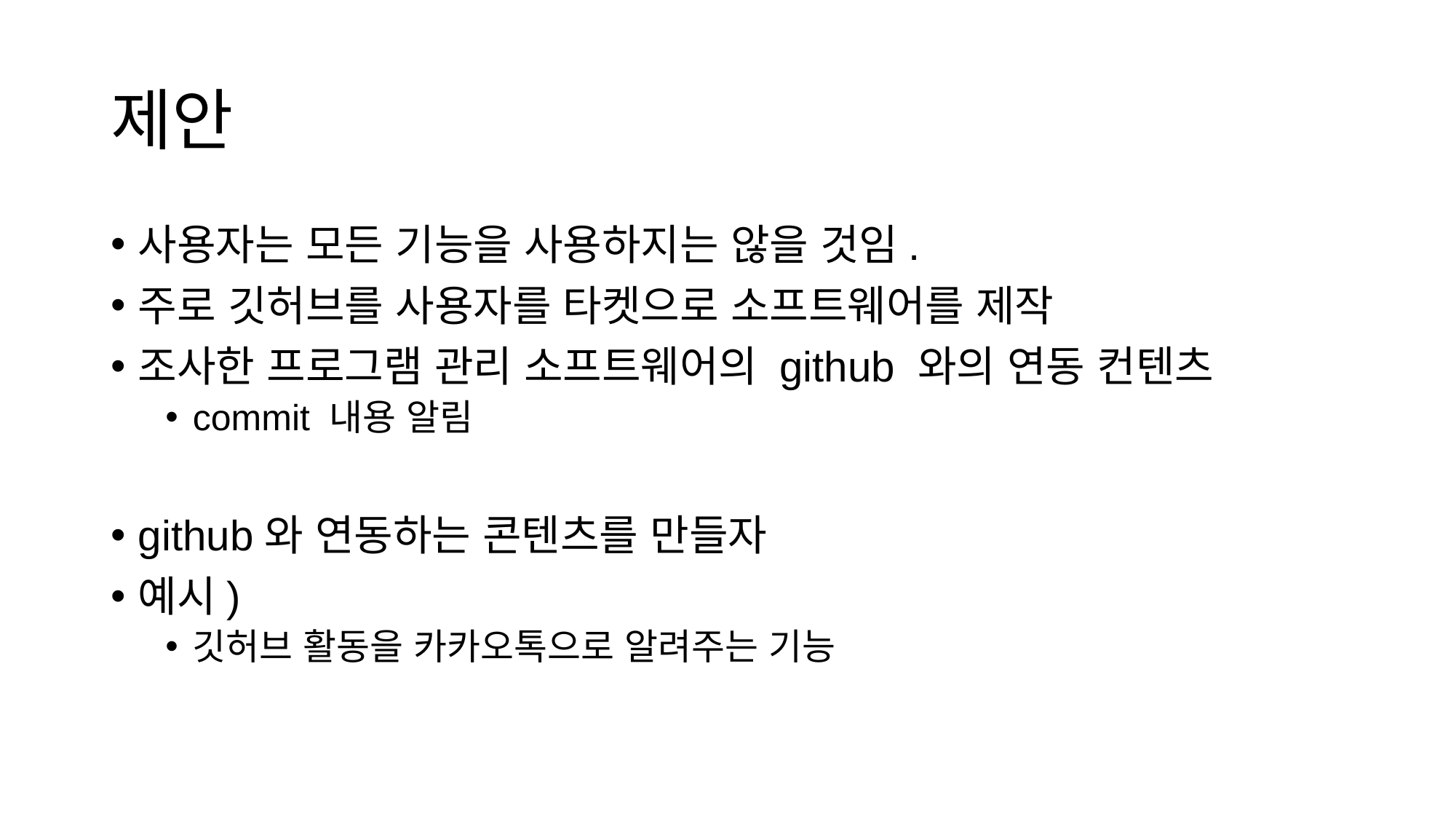

# 제안
사용자는 모든 기능을 사용하지는 않을 것임.
주로 깃허브를 사용자를 타켓으로 소프트웨어를 제작
조사한 프로그램 관리 소프트웨어의 github 와의 연동 컨텐츠
commit 내용 알림

github와 연동하는 콘텐츠를 만들자
예시)
깃허브 활동을 카카오톡으로 알려주는 기능